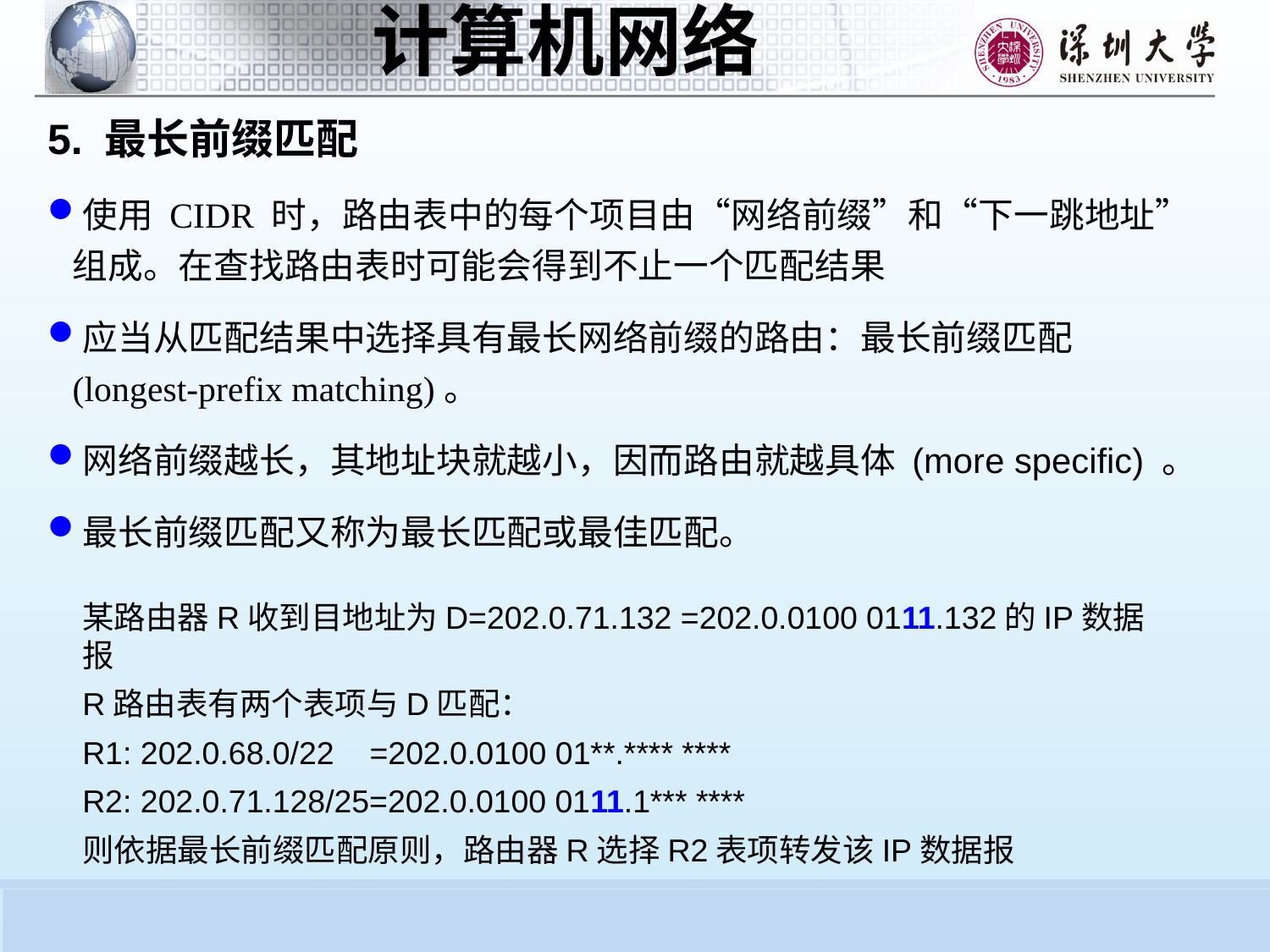

5. 最长前缀匹配
使用 CIDR 时，路由表中的每个项目由“网络前缀”和“下一跳地址”组成。在查找路由表时可能会得到不止一个匹配结果
应当从匹配结果中选择具有最长网络前缀的路由：最长前缀匹配 (longest-prefix matching)。
网络前缀越长，其地址块就越小，因而路由就越具体 (more specific) 。
最长前缀匹配又称为最长匹配或最佳匹配。
某路由器R收到目地址为D=202.0.71.132 =202.0.0100 0111.132的IP数据报
R路由表有两个表项与D匹配：
R1: 202.0.68.0/22    =202.0.0100 01**.**** ****
R2: 202.0.71.128/25=202.0.0100 0111.1*** ****
则依据最长前缀匹配原则，路由器R选择R2表项转发该IP数据报